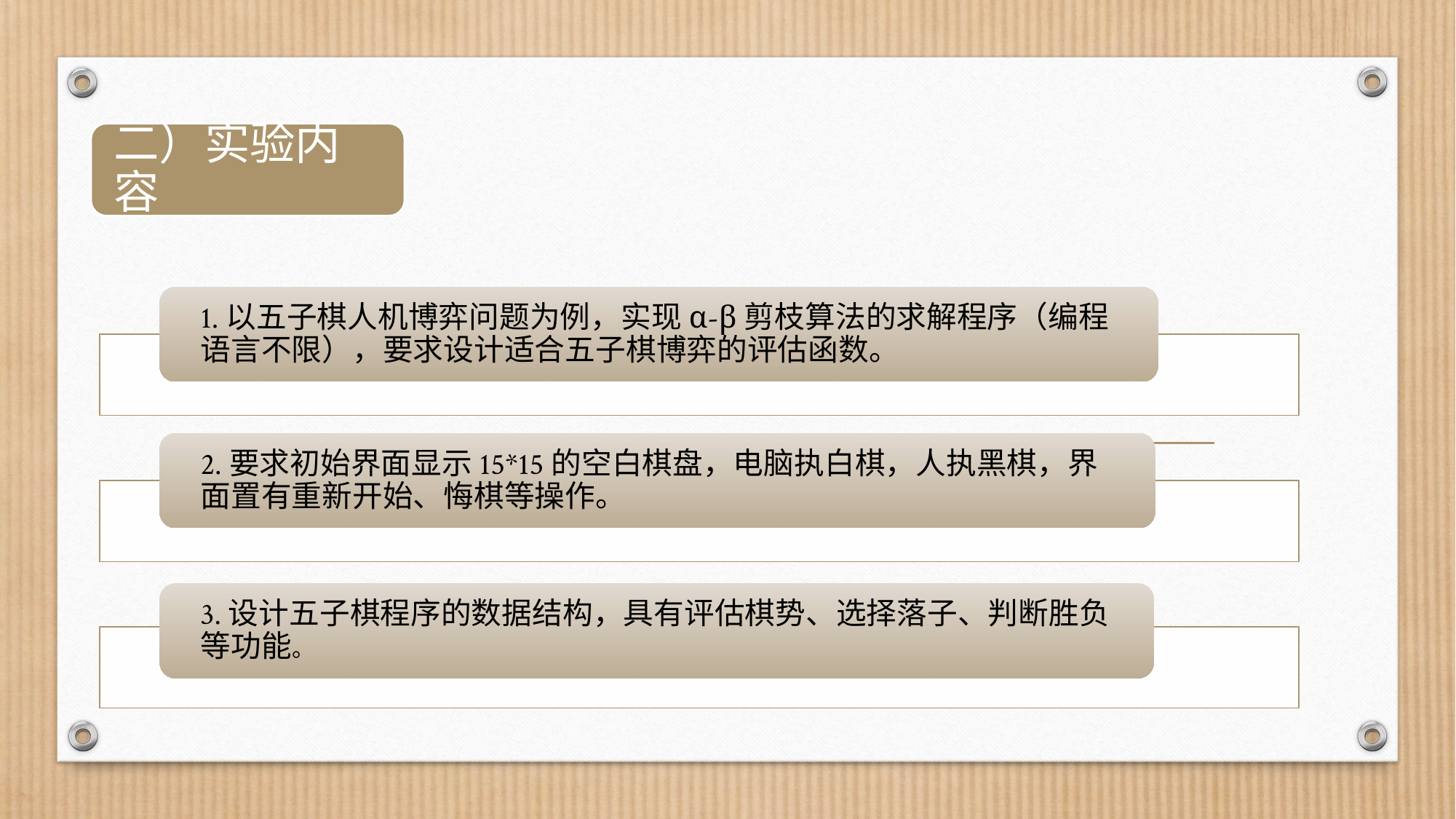

二）实验内容
1.以五子棋人机博弈问题为例，实现α-β剪枝算法的求解程序（编程语言不限），要求设计适合五子棋博弈的评估函数。
2.要求初始界面显示15*15的空白棋盘，电脑执白棋，人执黑棋，界面置有重新开始、悔棋等操作。
3.设计五子棋程序的数据结构，具有评估棋势、选择落子、判断胜负等功能。